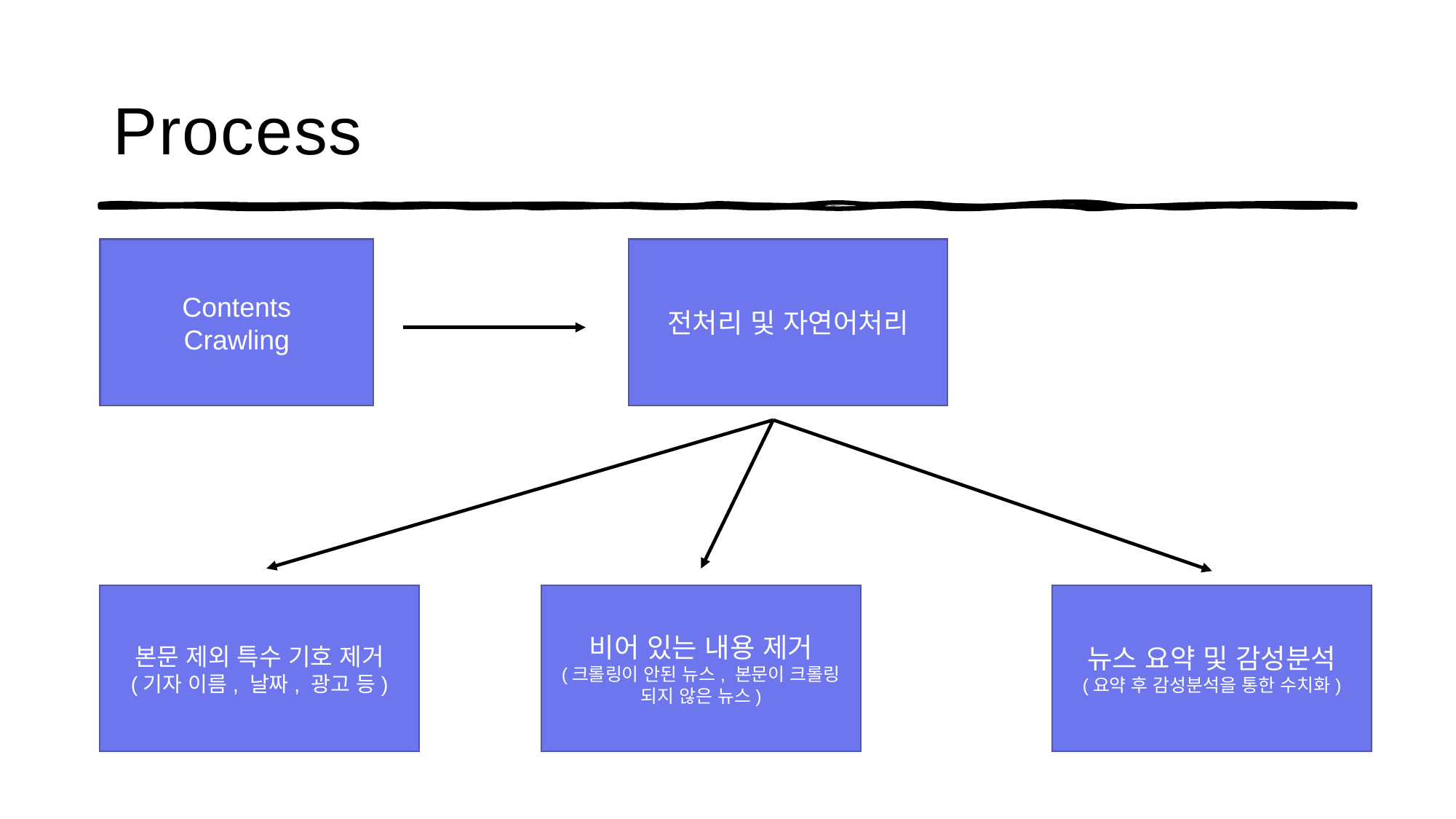

# Process
Contents
Crawling
전처리 및 자연어처리
본문 제외 특수 기호 제거
(기자 이름, 날짜, 광고 등)
비어 있는 내용 제거
(크롤링이 안된 뉴스, 본문이 크롤링 되지 않은 뉴스)
뉴스 요약 및 감성분석
(요약 후 감성분석을 통한 수치화)